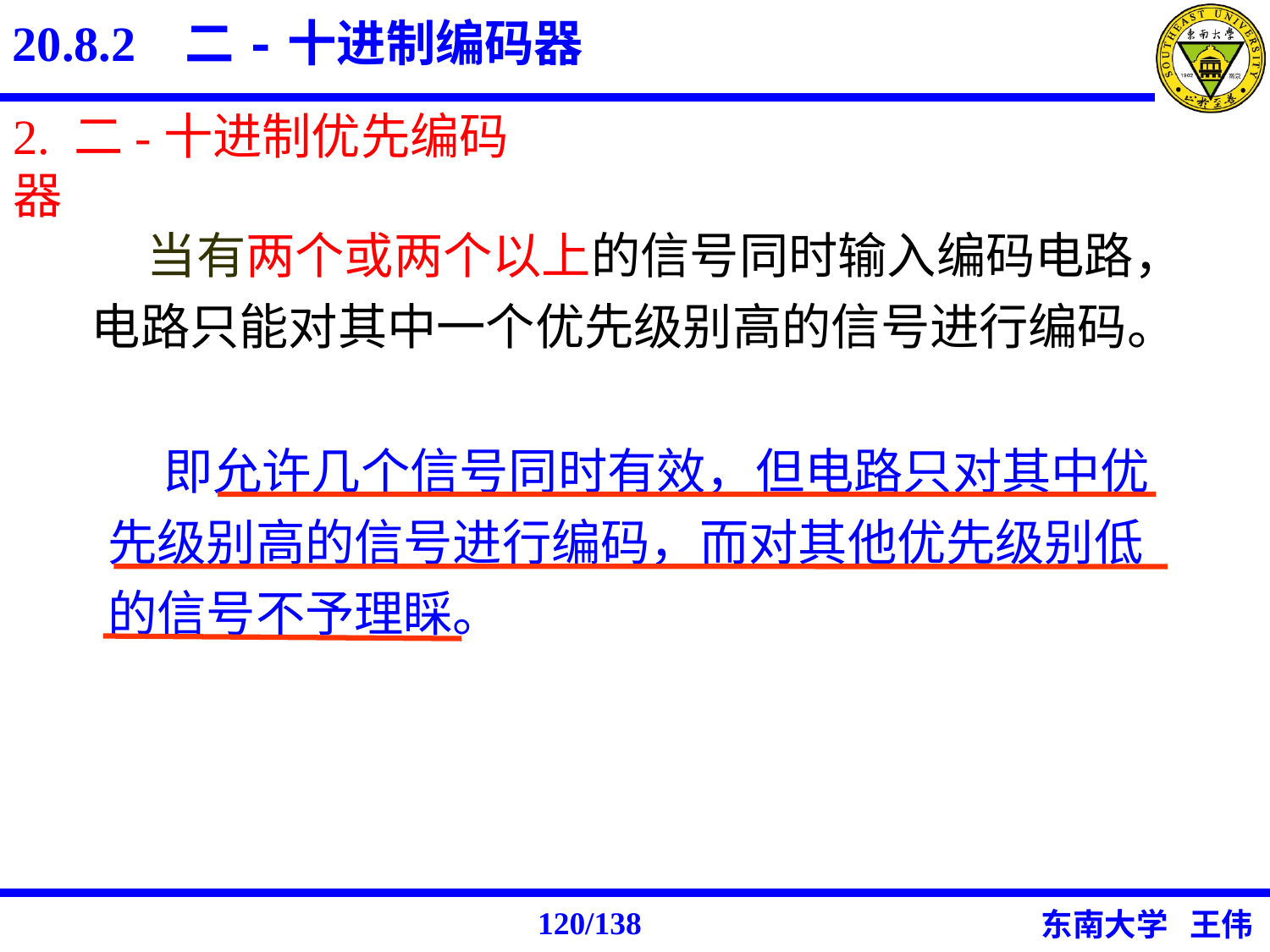

20.8.2   二-十进制编码器
2. 二-十进制优先编码器
    当有两个或两个以上的信号同时输入编码电路，电路只能对其中一个优先级别高的信号进行编码。
    即允许几个信号同时有效，但电路只对其中优先级别高的信号进行编码，而对其他优先级别低的信号不予理睬。